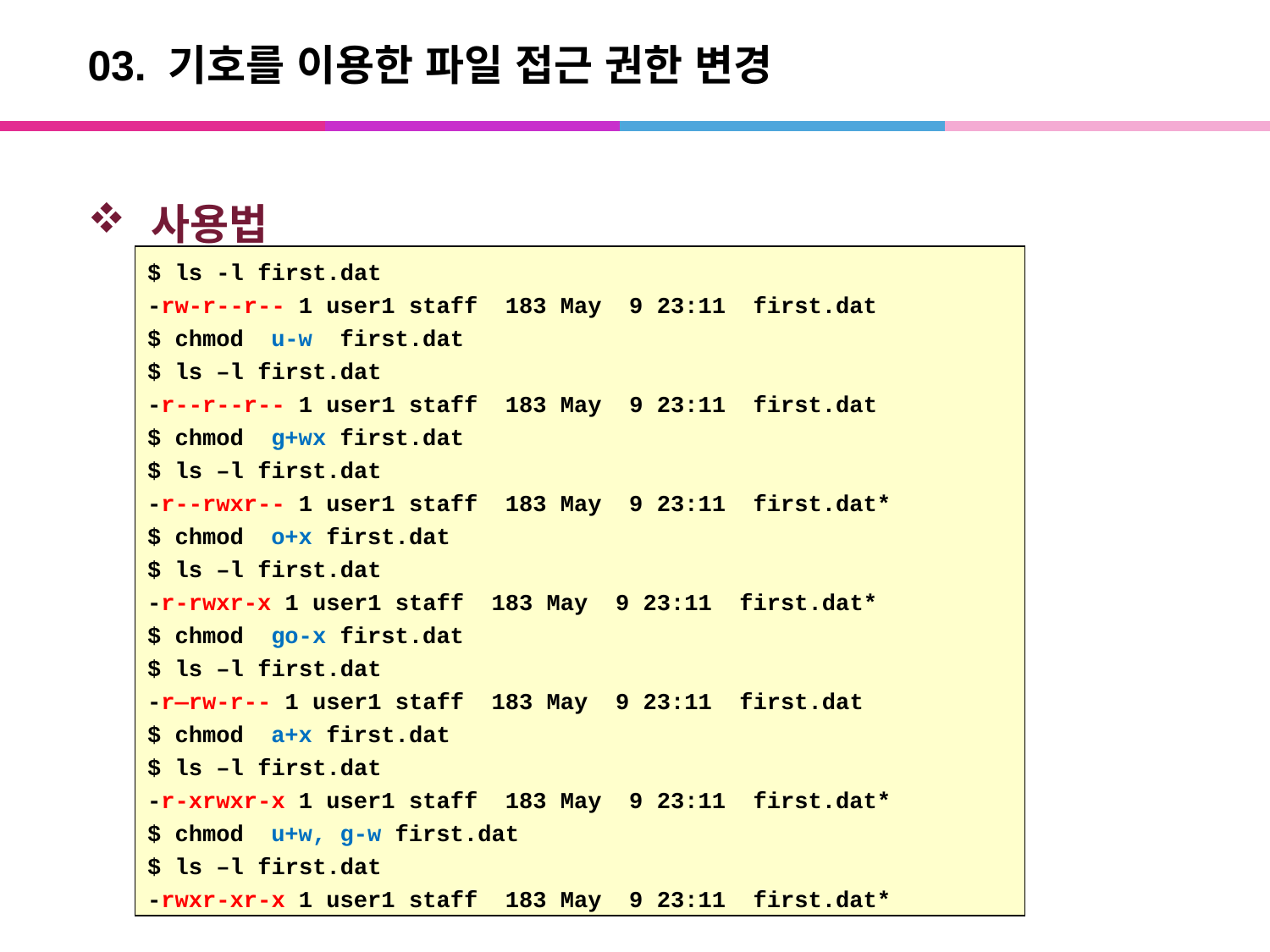

# 03. 기호를 이용한 파일 접근 권한 변경
사용법

$ ls -l first.dat
-rw-r--r-- 1 user1 staff  183 May  9 23:11  first.dat
$ chmod  u-w  first.dat
$ ls –l first.dat
-r--r--r-- 1 user1 staff  183 May  9 23:11  first.dat
$ chmod  g+wx first.dat
$ ls –l first.dat
-r--rwxr-- 1 user1 staff  183 May  9 23:11  first.dat*
$ chmod  o+x first.dat
$ ls –l first.dat
-r-rwxr-x 1 user1 staff  183 May  9 23:11  first.dat*
$ chmod  go-x first.dat
$ ls –l first.dat
-r—rw-r-- 1 user1 staff  183 May  9 23:11  first.dat
$ chmod  a+x first.dat
$ ls –l first.dat
-r-xrwxr-x 1 user1 staff  183 May  9 23:11  first.dat*
$ chmod  u+w, g-w first.dat
$ ls –l first.dat
-rwxr-xr-x 1 user1 staff  183 May  9 23:11  first.dat*